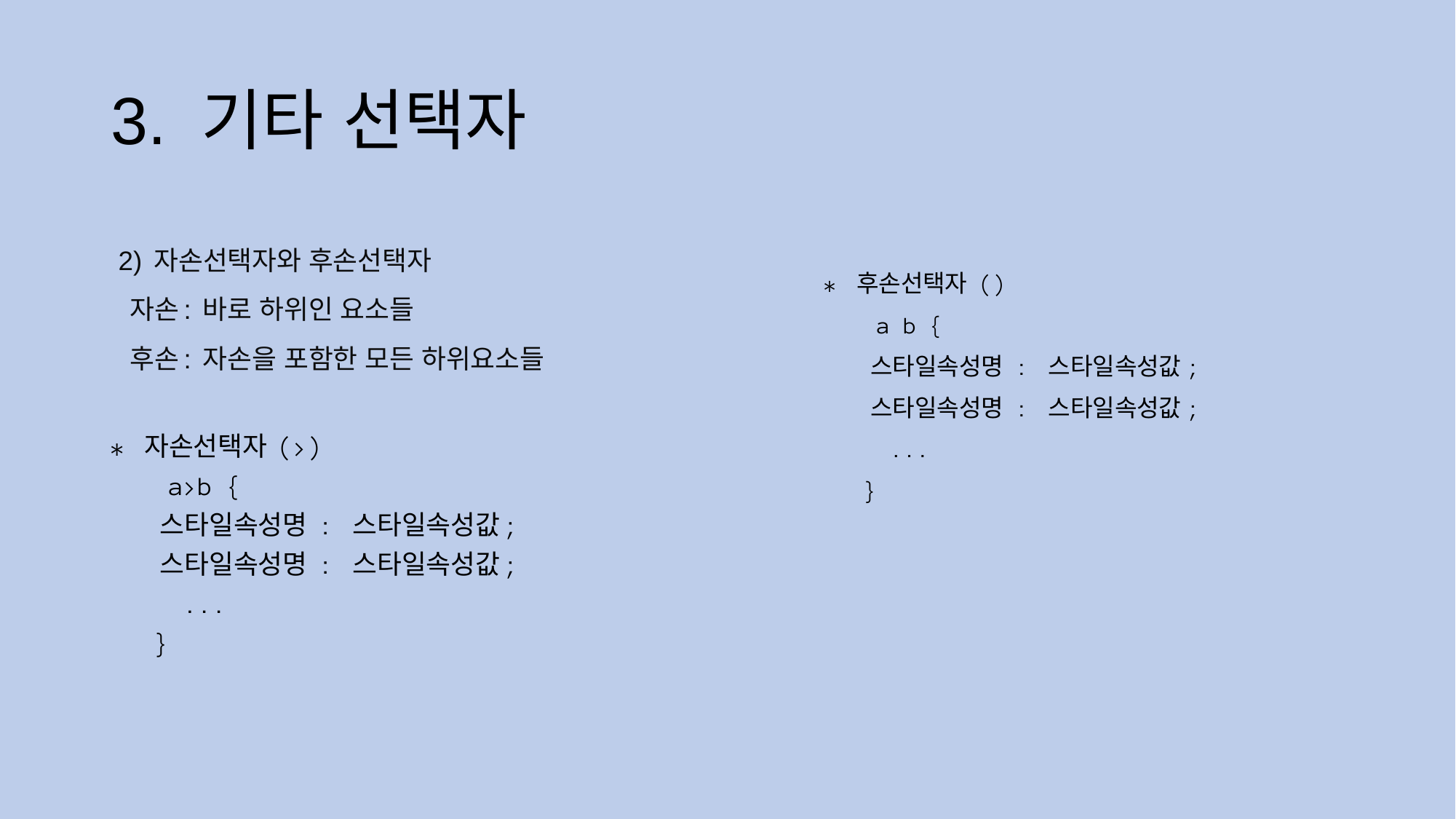

# 3. 기타 선택자
 2) 자손선택자와 후손선택자
  자손: 바로 하위인 요소들
  후손: 자손을 포함한 모든 하위요소들

* 자손선택자 (>)
    a>b {
      스타일속성명 : 스타일속성값;
      스타일속성명 : 스타일속성값;
     ...
   }

* 후손선택자 ()
    a b {
      스타일속성명 : 스타일속성값;
      스타일속성명 : 스타일속성값;
     ...
   }